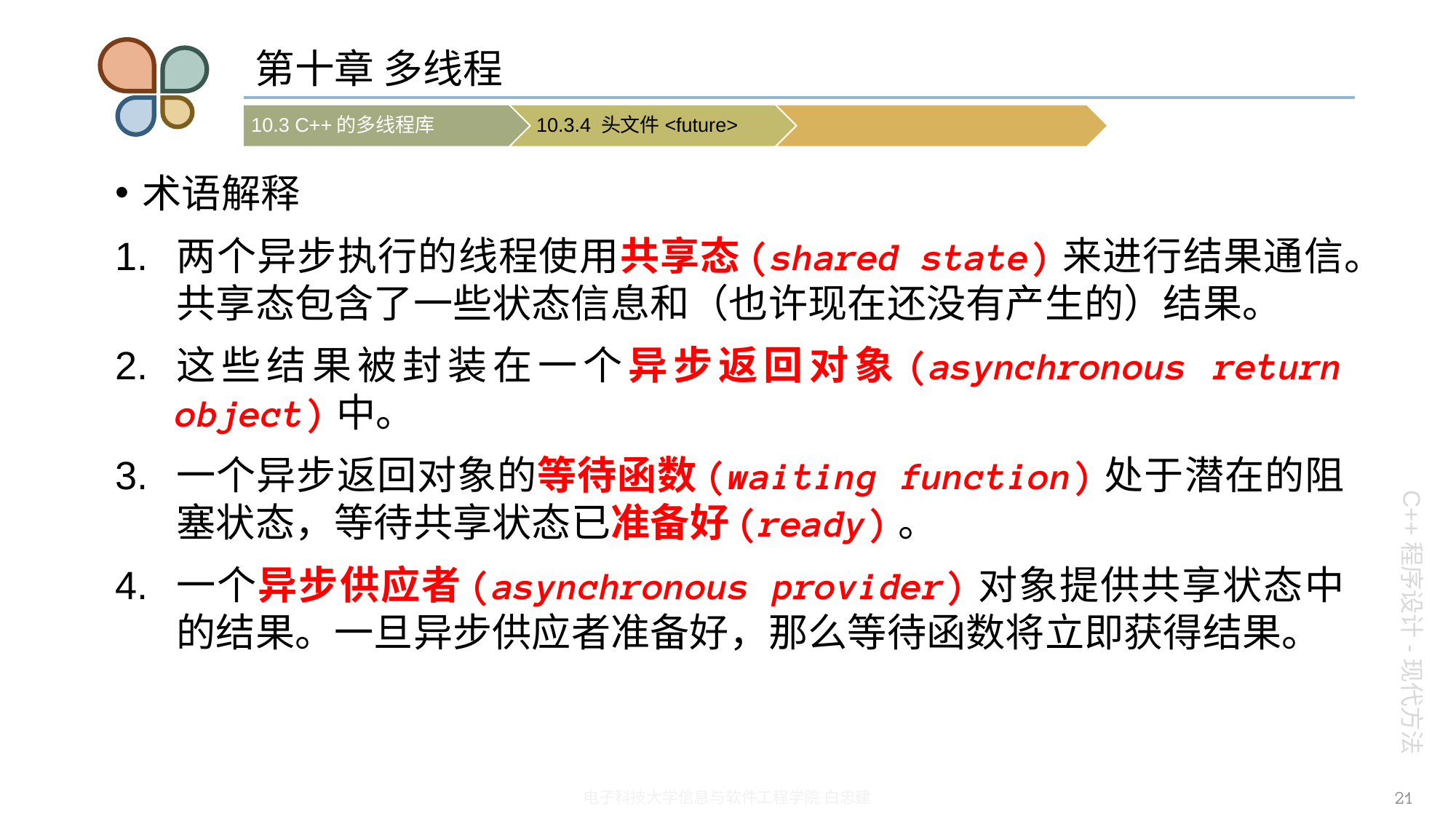

# 第十章 多线程
10.3 C++的多线程库
10.3.4 头文件<future>

术语解释
两个异步执行的线程使用共享态(shared state)来进行结果通信。共享态包含了一些状态信息和（也许现在还没有产生的）结果。
这些结果被封装在一个异步返回对象(asynchronous return object)中。
一个异步返回对象的等待函数(waiting function)处于潜在的阻塞状态，等待共享状态已准备好(ready)。
一个异步供应者(asynchronous provider)对象提供共享状态中的结果。一旦异步供应者准备好，那么等待函数将立即获得结果。
21